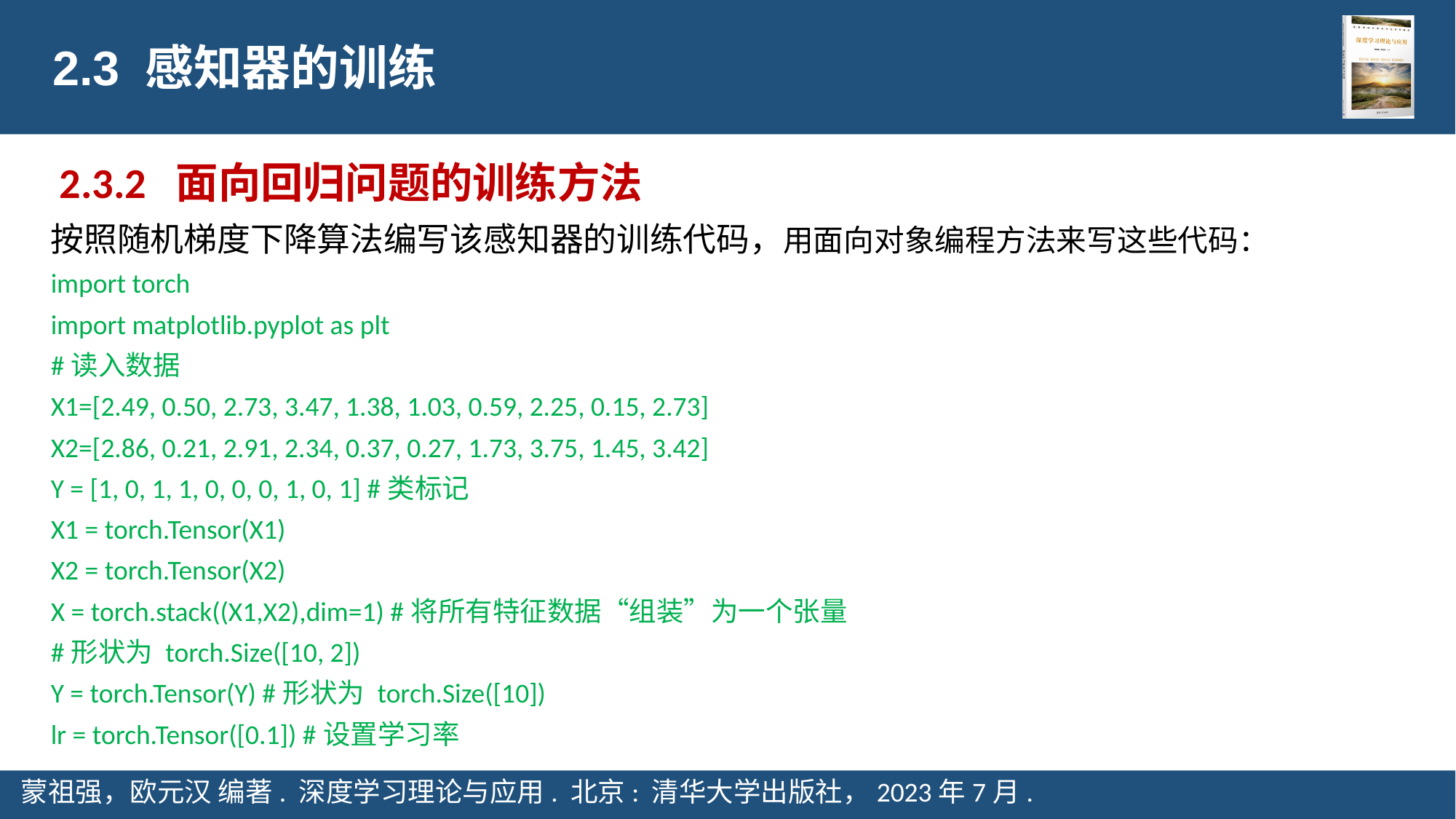

2.3 感知器的训练
2.3.2  面向回归问题的训练方法
按照随机梯度下降算法编写该感知器的训练代码，用面向对象编程方法来写这些代码：
import torch
import matplotlib.pyplot as plt
#读入数据
X1=[2.49, 0.50, 2.73, 3.47, 1.38, 1.03, 0.59, 2.25, 0.15, 2.73]
X2=[2.86, 0.21, 2.91, 2.34, 0.37, 0.27, 1.73, 3.75, 1.45, 3.42]
Y = [1, 0, 1, 1, 0, 0, 0, 1, 0, 1] #类标记
X1 = torch.Tensor(X1)
X2 = torch.Tensor(X2)
X = torch.stack((X1,X2),dim=1) #将所有特征数据“组装”为一个张量
#形状为 torch.Size([10, 2])
Y = torch.Tensor(Y) #形状为 torch.Size([10])
lr = torch.Tensor([0.1]) #设置学习率